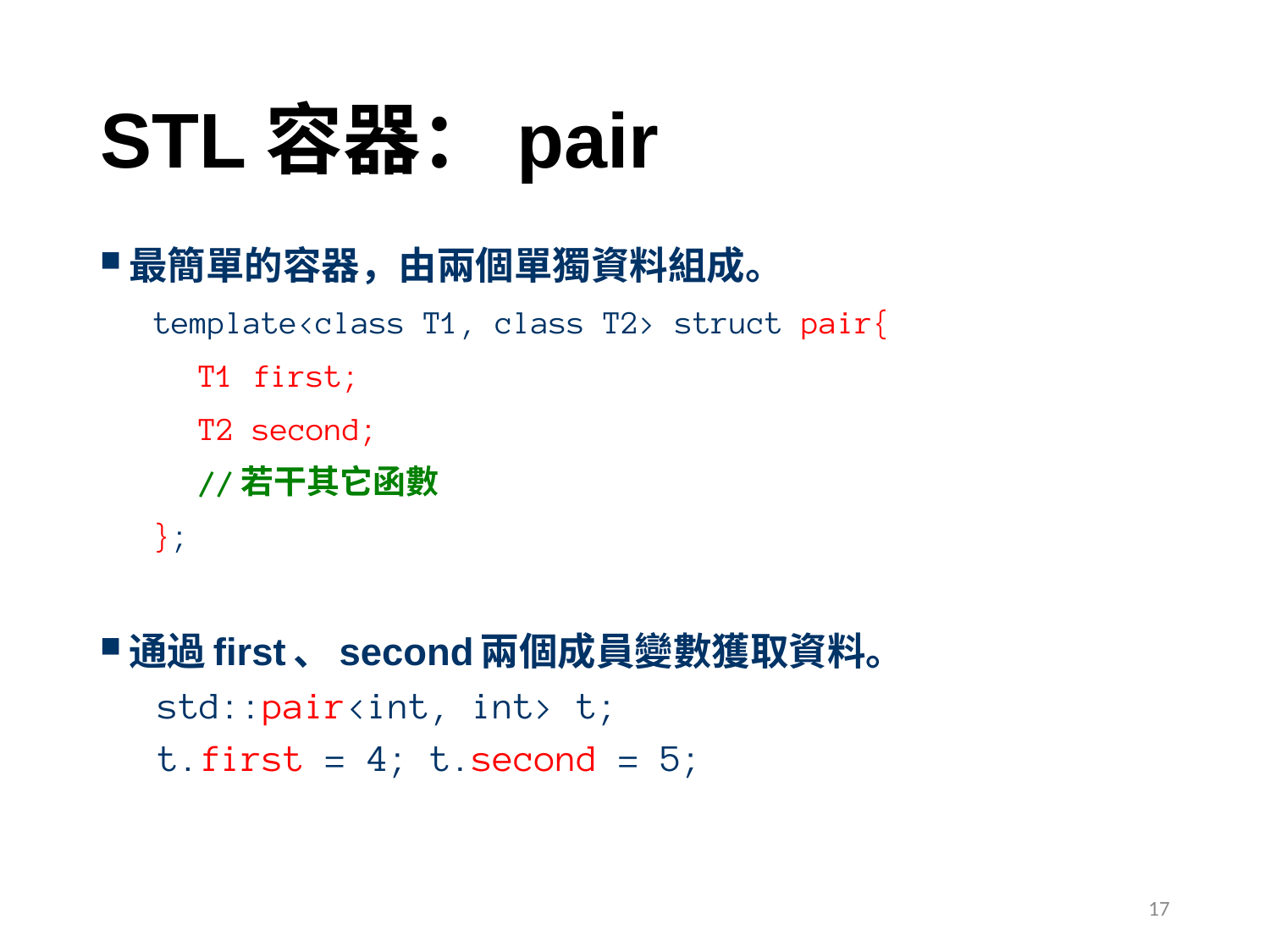

# STL容器：pair
最簡單的容器，由兩個單獨資料組成。
   template<class T1, class T2> struct pair{
	T1 first;
	T2 second;
	//若干其它函數
   };

通過first、second兩個成員變數獲取資料。
std::pair<int, int> t;
t.first = 4; t.second = 5;
17